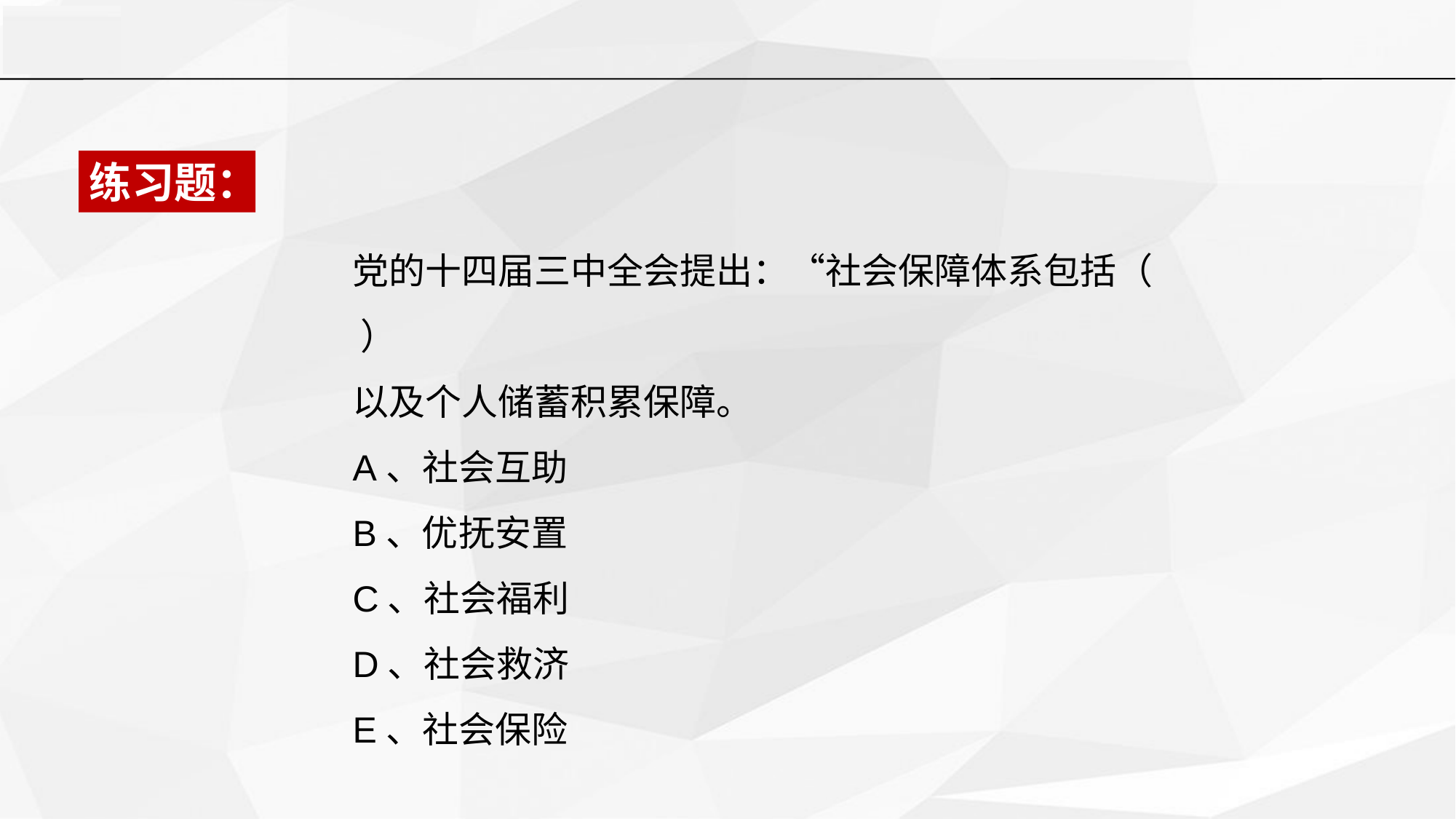

练习题：
党的十四届三中全会提出：“社会保障体系包括（   ）
以及个人储蓄积累保障。
A、社会互助
B、优抚安置
C、社会福利
D、社会救济
E、社会保险